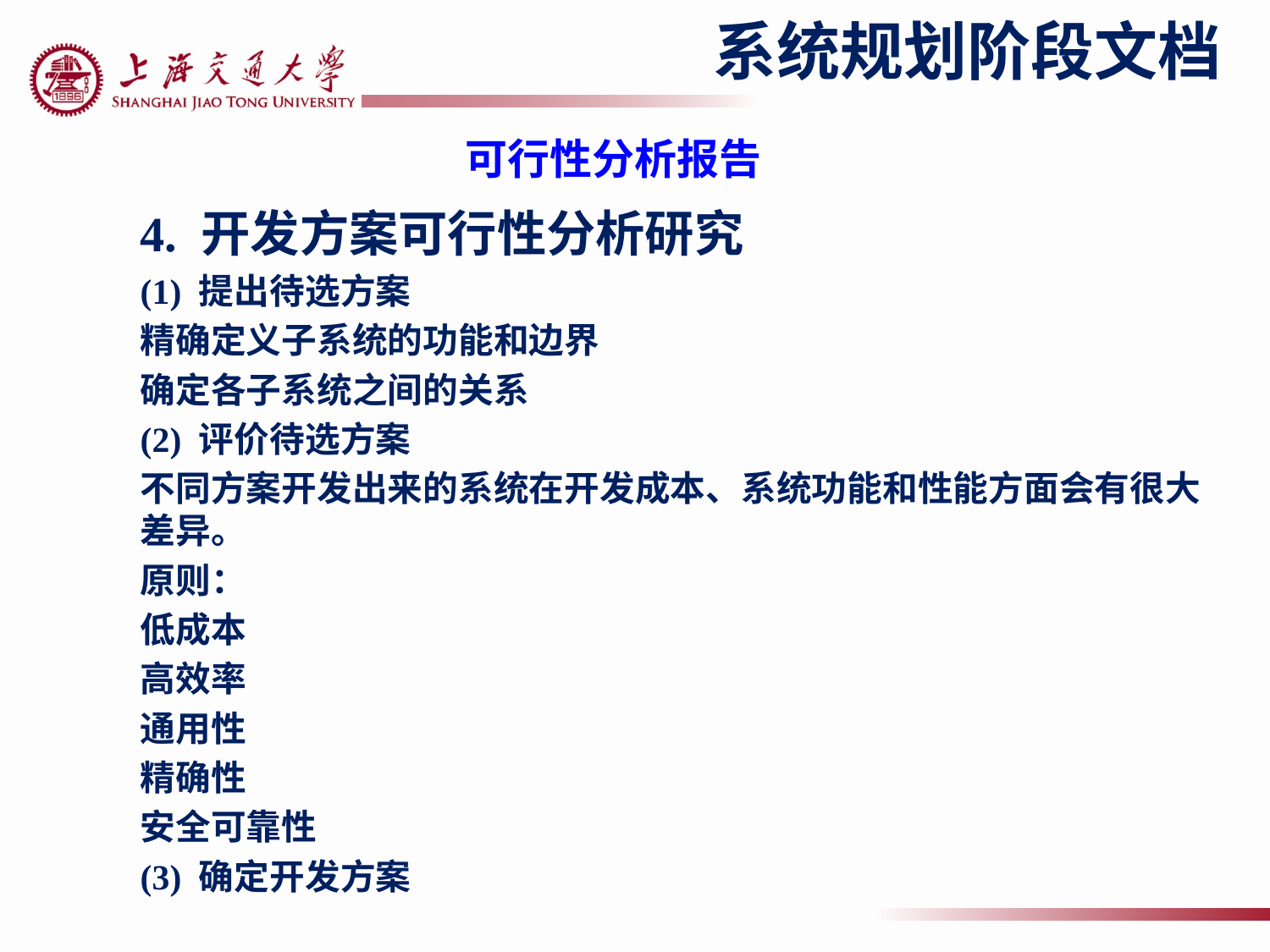

# 系统规划阶段文档
可行性分析报告
4. 开发方案可行性分析研究
(1) 提出待选方案
精确定义子系统的功能和边界
确定各子系统之间的关系
(2) 评价待选方案
不同方案开发出来的系统在开发成本、系统功能和性能方面会有很大差异。
原则：
低成本
高效率
通用性
精确性
安全可靠性
(3) 确定开发方案